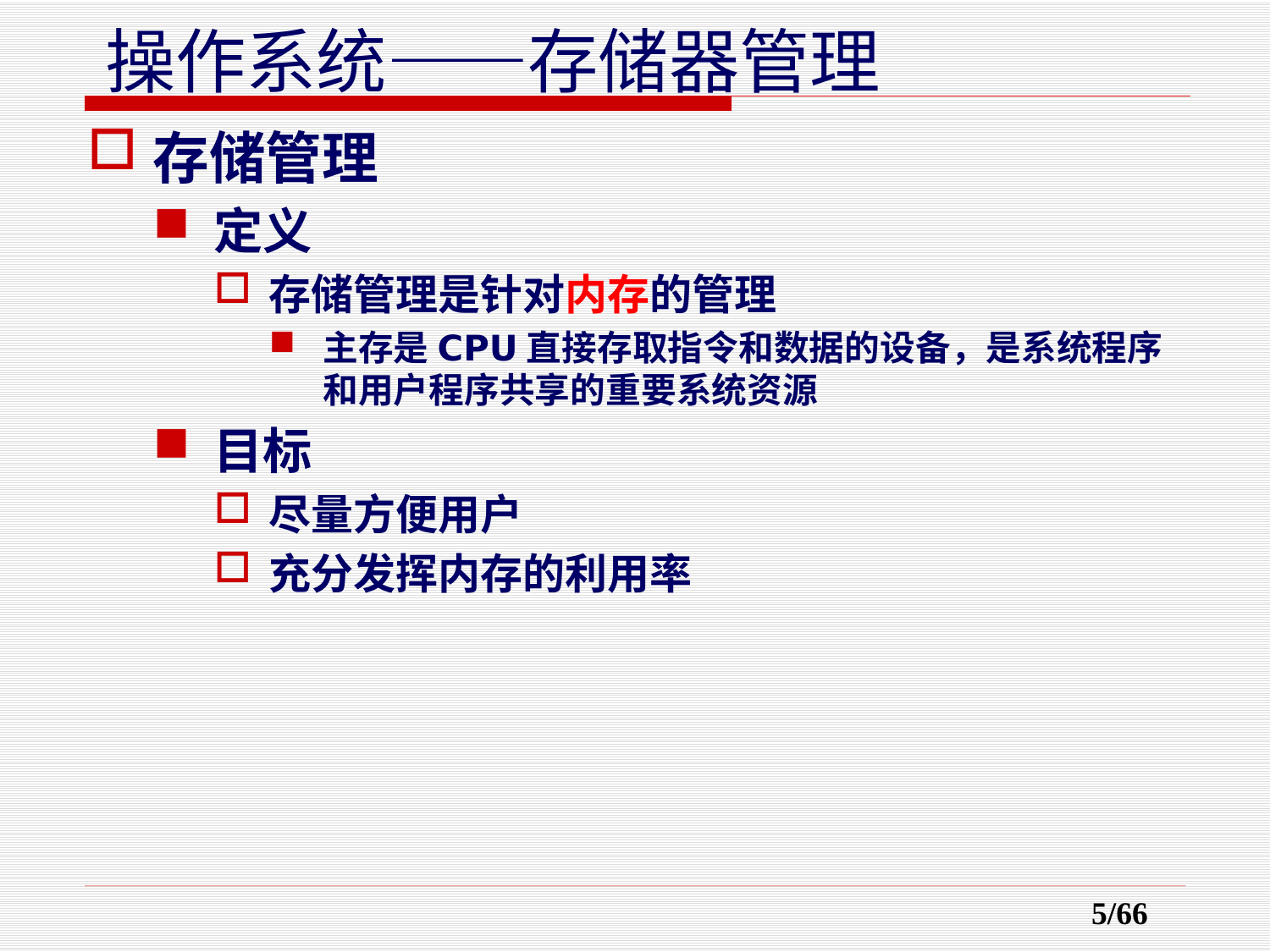

存储管理
定义
存储管理是针对内存的管理
主存是CPU直接存取指令和数据的设备，是系统程序和用户程序共享的重要系统资源
目标
尽量方便用户
充分发挥内存的利用率